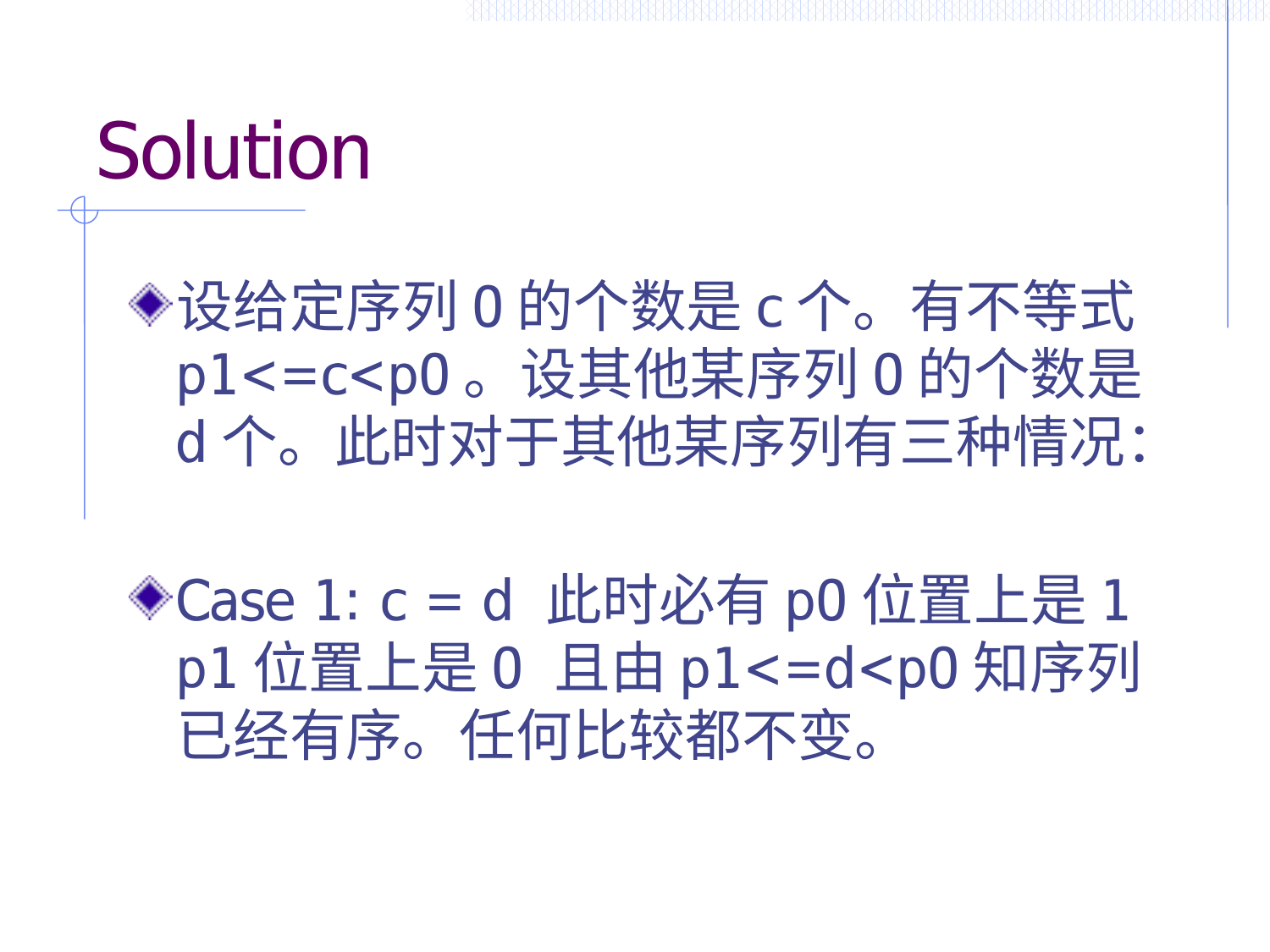

# Solution
设给定序列0的个数是c个。有不等式p1<=c<p0。设其他某序列0的个数是d个。此时对于其他某序列有三种情况：

Case 1: c = d 此时必有p0位置上是1 p1位置上是0 且由p1<=d<p0知序列已经有序。任何比较都不变。